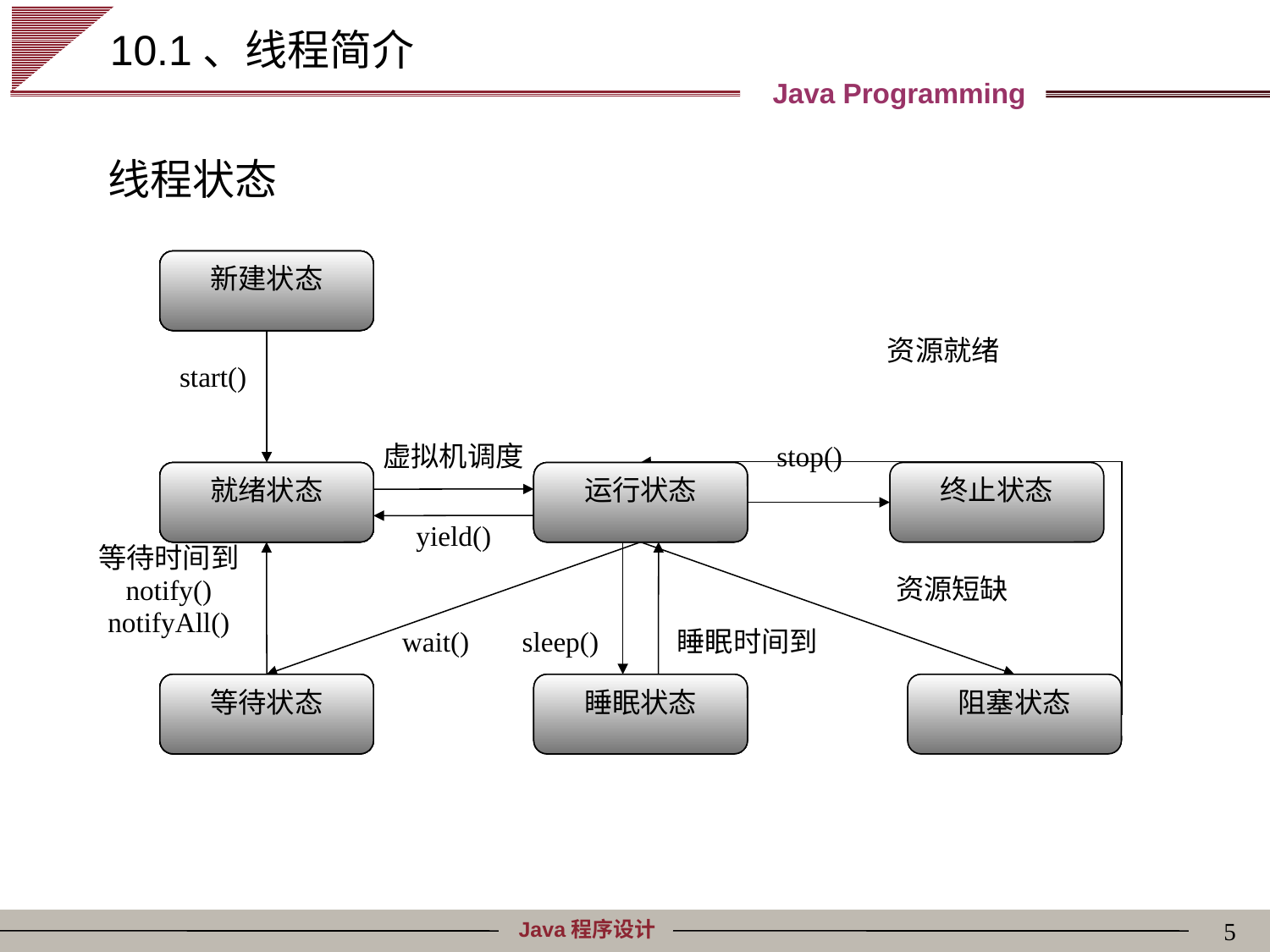

# 10.1、线程简介
线程状态

新建状态
新建状态
新建状态
新建状态
新建状态
新建状态
资源就绪
start()
虚拟机调度
stop()
就绪状态
就绪状态
就绪状态
就绪状态
就绪状态
就绪状态
运行状态
运行状态
运行状态
运行状态
终止状态
终止状态
yield()
等待时间到
notify()
notifyAll()

资源短缺
wait()
sleep()
睡眠时间到
等待状态
等待状态
等待状态
等待状态
等待状态
睡眠状态
睡眠状态
睡眠状态
阻塞状态
阻塞状态